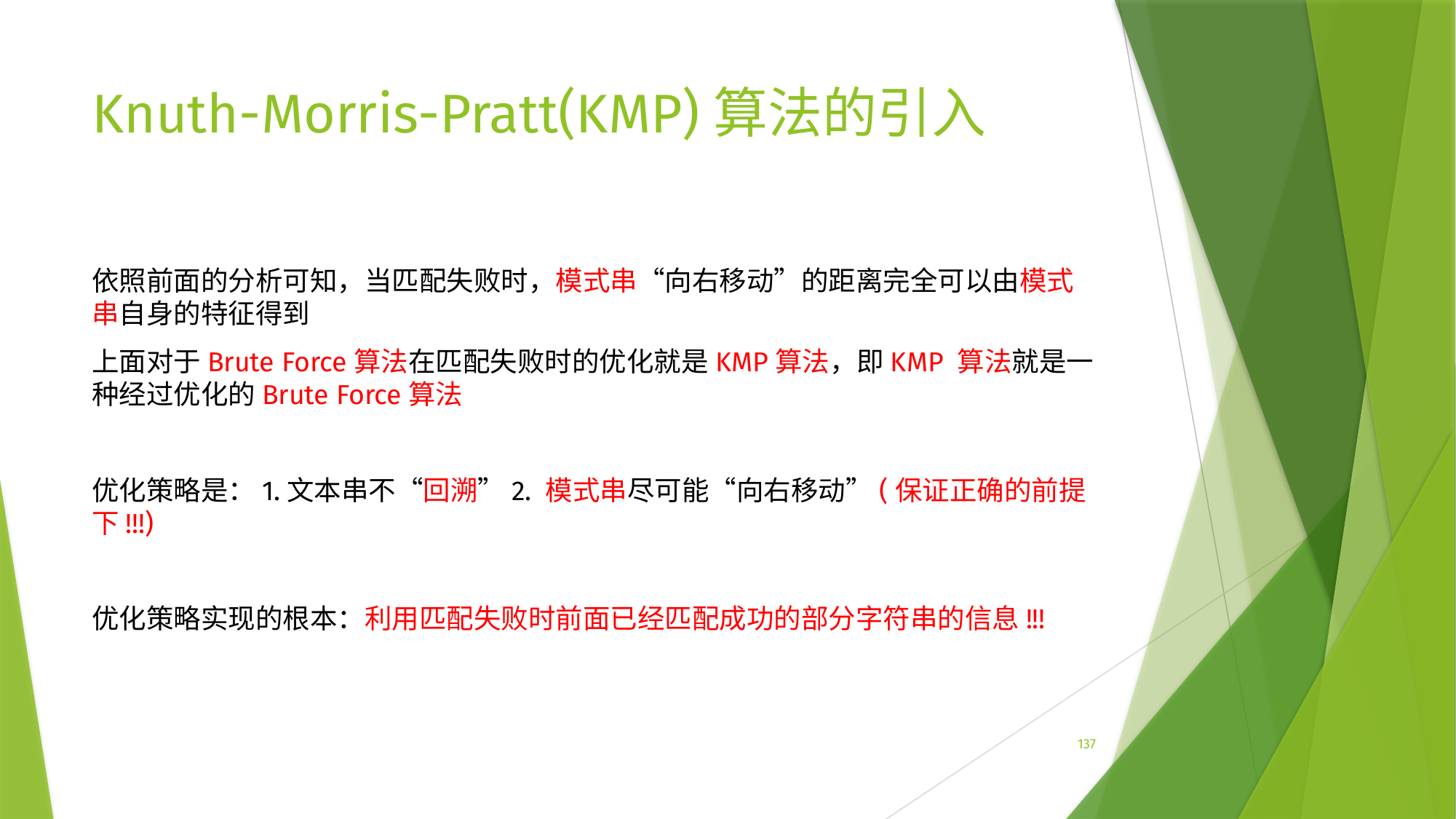

# Knuth-Morris-Pratt(KMP)算法的引入
依照前面的分析可知，当匹配失败时，模式串“向右移动”的距离完全可以由模式串自身的特征得到
上面对于Brute Force算法在匹配失败时的优化就是KMP算法，即KMP 算法就是一种经过优化的Brute Force算法

优化策略是：1.文本串不“回溯”2. 模式串尽可能“向右移动”(保证正确的前提下!!!)

优化策略实现的根本：利用匹配失败时前面已经匹配成功的部分字符串的信息!!!
137